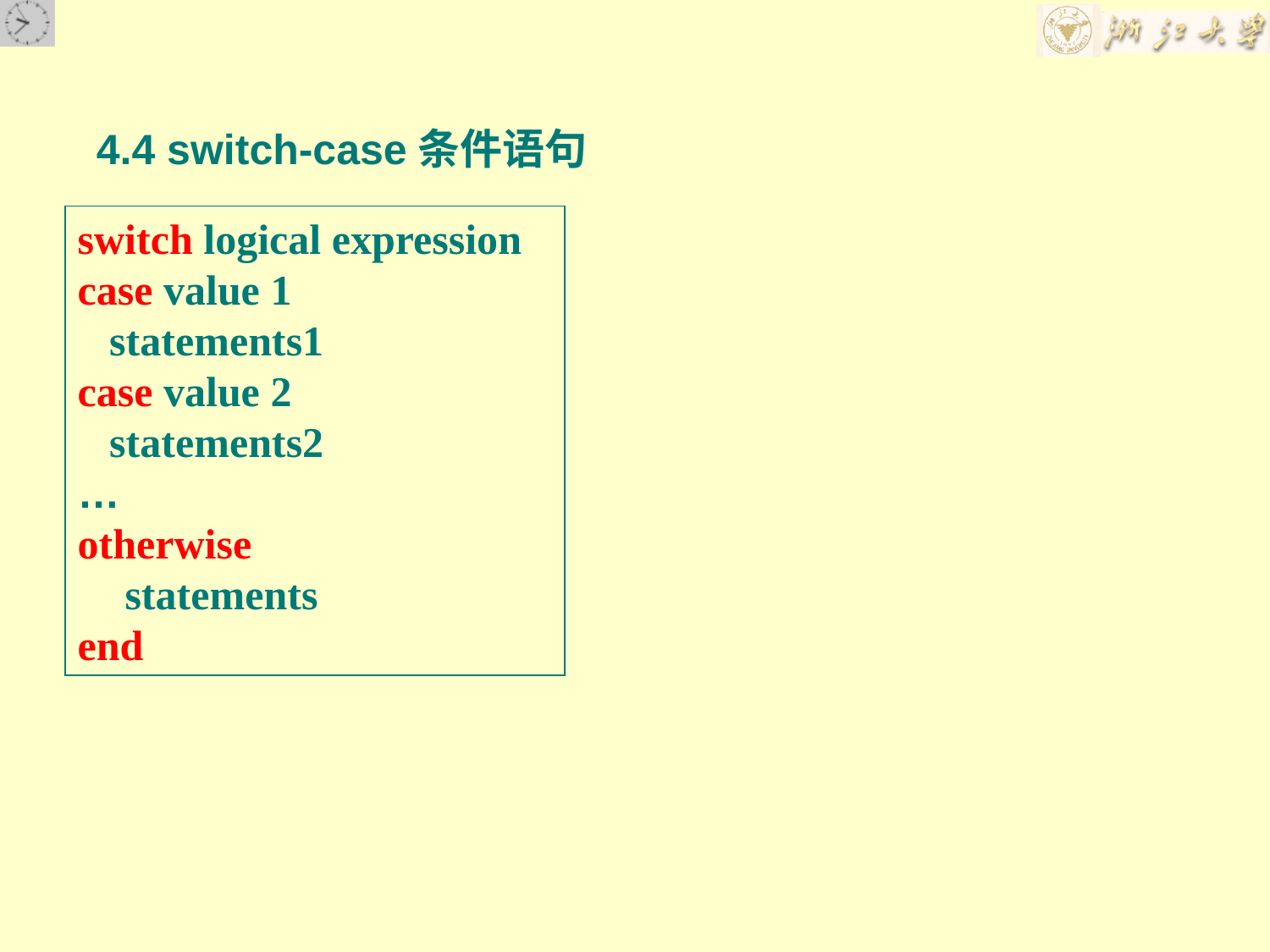

4.4 switch-case条件语句
switch logical expression
case value 1
   statements1
case value 2
   statements2
…
otherwise
    statements
end